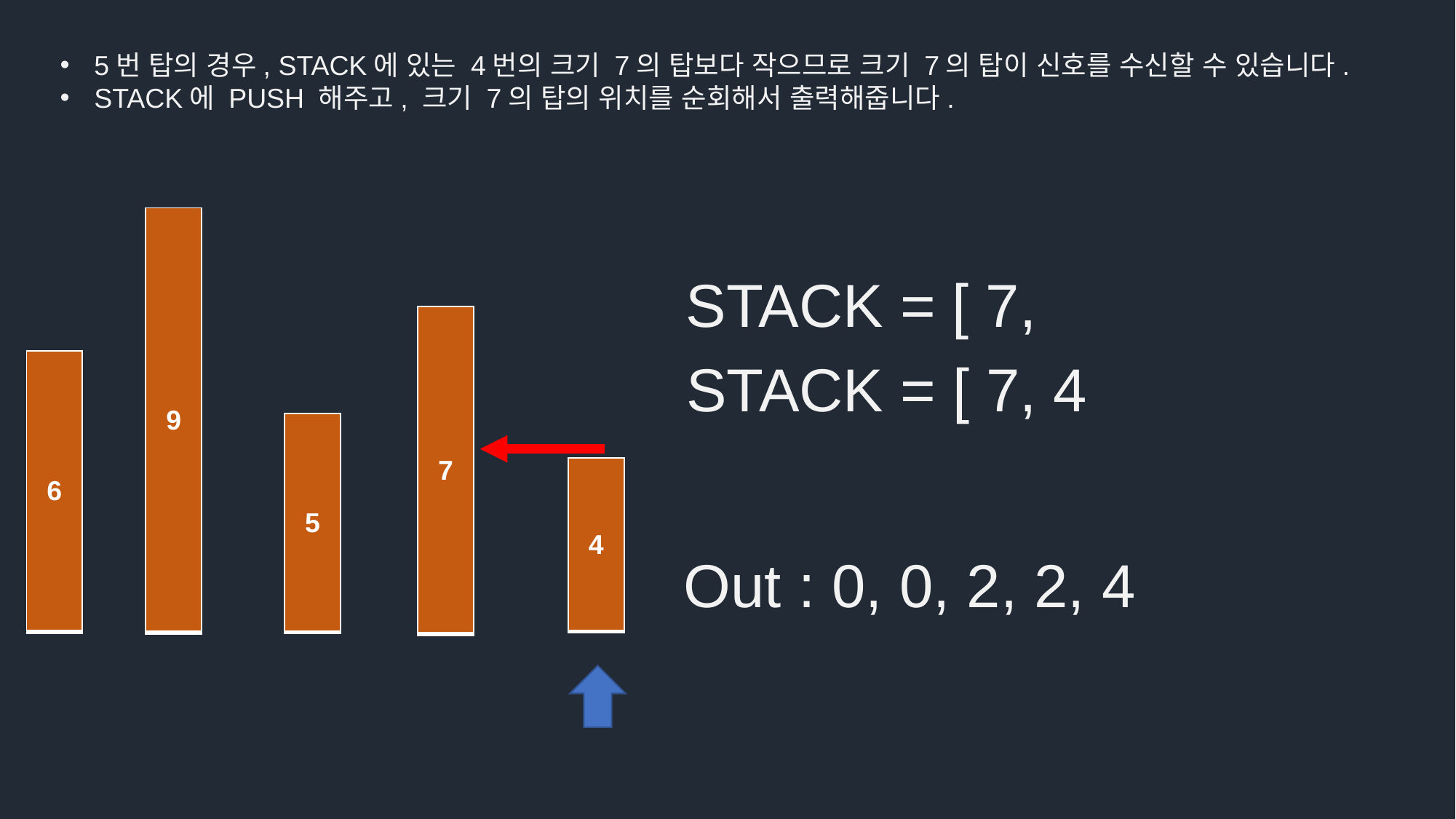

5번 탑의 경우, STACK에 있는 4번의 크기 7의 탑보다 작으므로 크기 7의 탑이 신호를 수신할 수 있습니다.
STACK에 PUSH 해주고, 크기 7의 탑의 위치를 순회해서 출력해줍니다.
| 9 |
| --- |
STACK = [ 7,
| 7 |
| --- |
STACK = [ 7, 4
| 6 |
| --- |
| 5 |
| --- |
| 4 |
| --- |
Out : 0, 0, 2, 2, 4